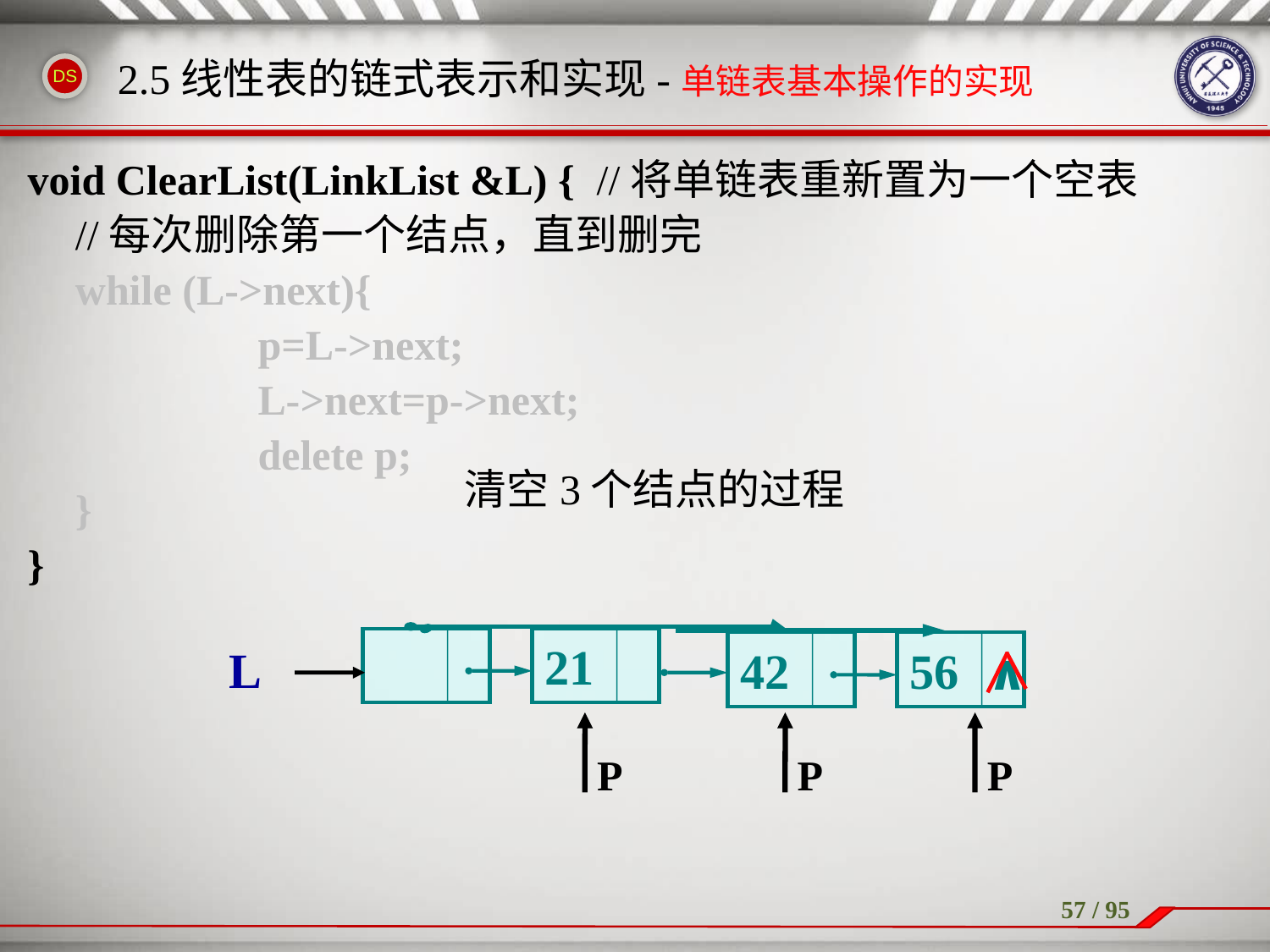

# 2.5线性表的链式表示和实现-单链表基本操作的实现
void ClearList(LinkList &L) {  //将单链表重新置为一个空表
	//每次删除第一个结点，直到删完
	while (L->next){
		p=L->next;
		L->next=p->next;
		delete p;
	}
}
清空3个结点的过程

21

L
42

56

∧

P

P

P